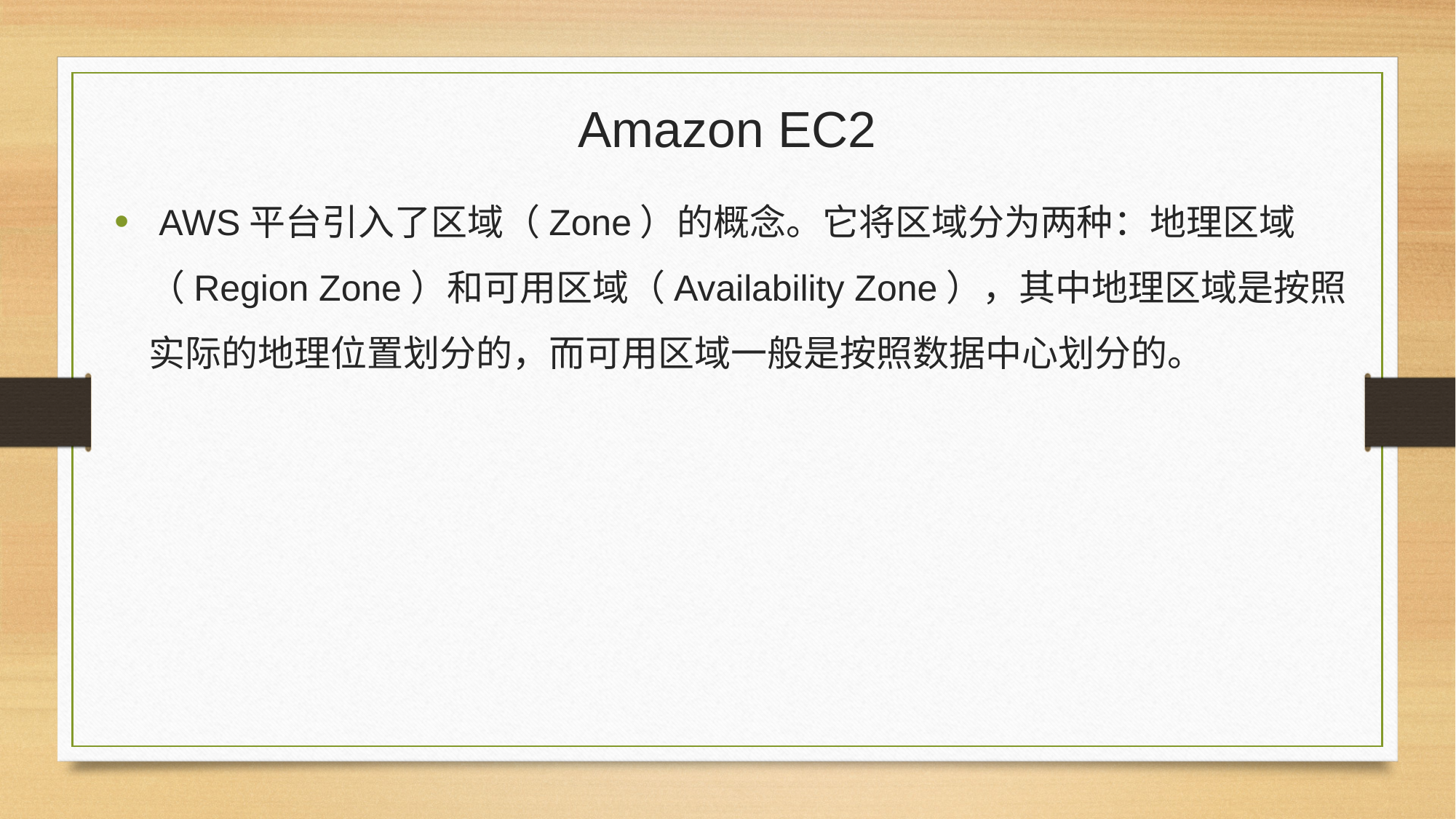

Amazon EC2
 AWS平台引入了区域（Zone）的概念。它将区域分为两种：地理区域（Region Zone）和可用区域（Availability Zone），其中地理区域是按照实际的地理位置划分的，而可用区域一般是按照数据中心划分的。